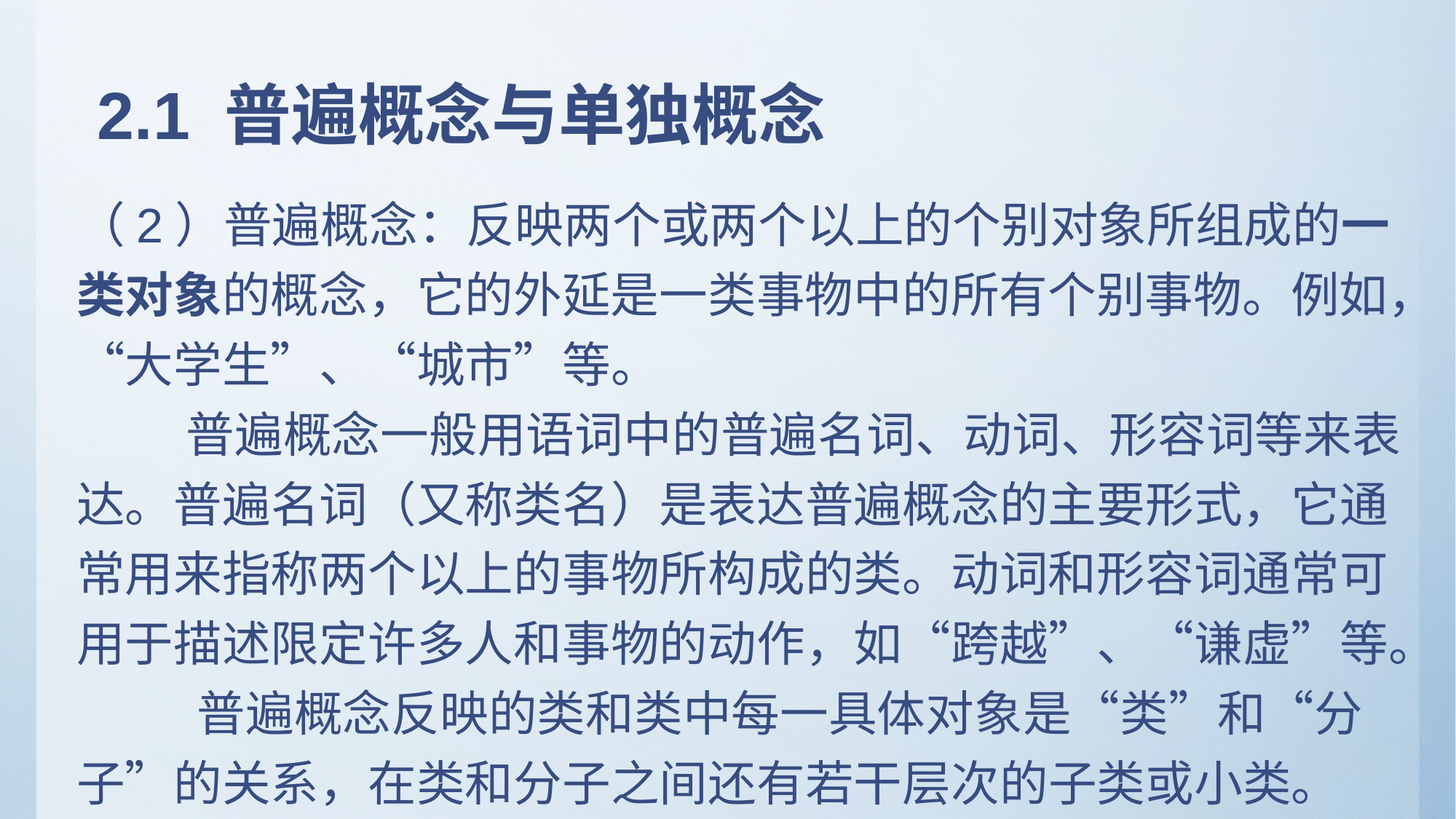

# 2.1 普遍概念与单独概念
（2）普遍概念：反映两个或两个以上的个别对象所组成的一类对象的概念，它的外延是一类事物中的所有个别事物。例如，“大学生”、“城市”等。
         普遍概念一般用语词中的普遍名词、动词、形容词等来表达。普遍名词（又称类名）是表达普遍概念的主要形式，它通常用来指称两个以上的事物所构成的类。动词和形容词通常可用于描述限定许多人和事物的动作，如“跨越”、“谦虚”等。
          普遍概念反映的类和类中每一具体对象是“类”和“分子”的关系，在类和分子之间还有若干层次的子类或小类。